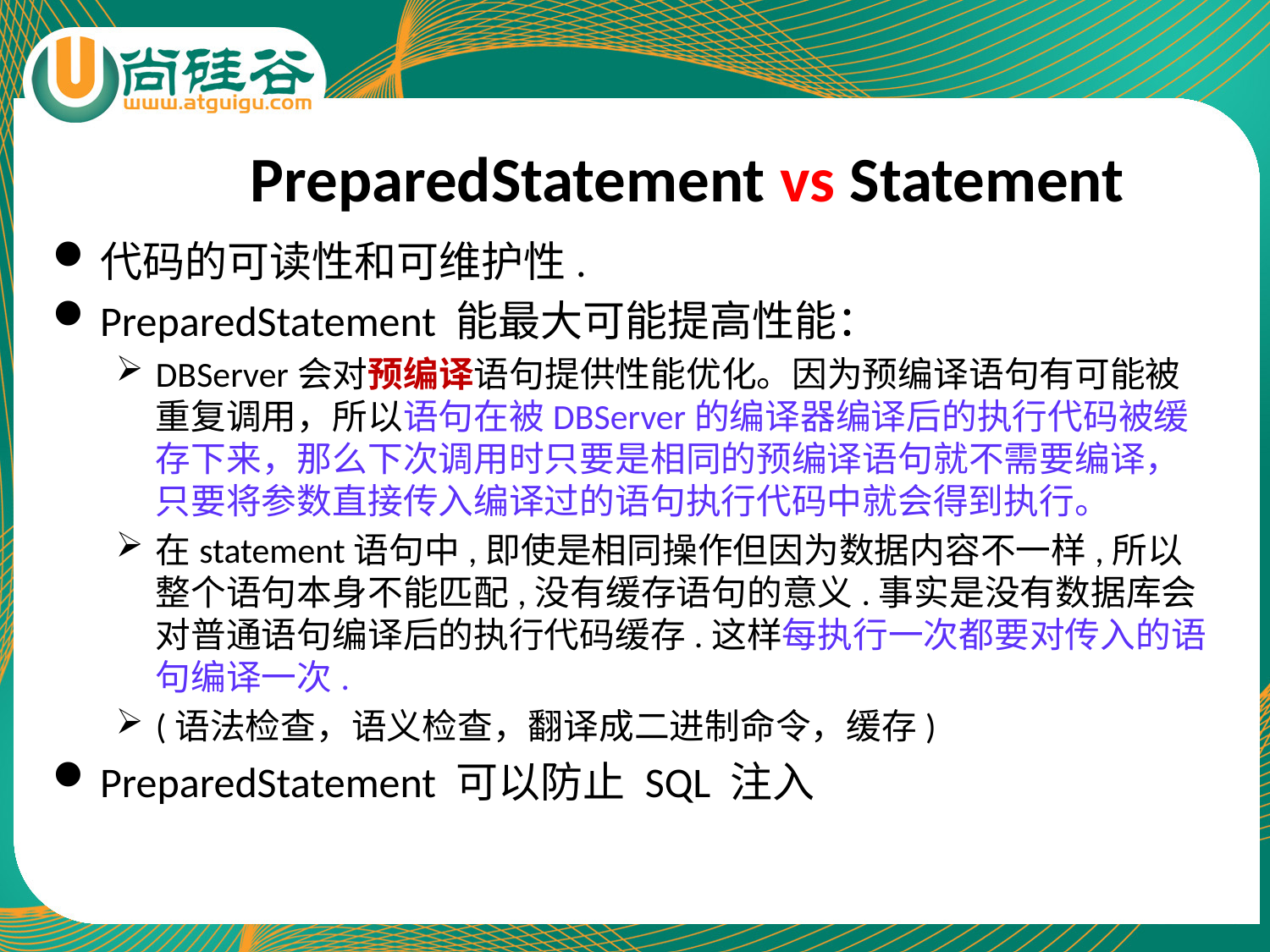

# PreparedStatement vs Statement
代码的可读性和可维护性.
PreparedStatement 能最大可能提高性能：
DBServer会对预编译语句提供性能优化。因为预编译语句有可能被重复调用，所以语句在被DBServer的编译器编译后的执行代码被缓存下来，那么下次调用时只要是相同的预编译语句就不需要编译，只要将参数直接传入编译过的语句执行代码中就会得到执行。
在statement语句中,即使是相同操作但因为数据内容不一样,所以整个语句本身不能匹配,没有缓存语句的意义.事实是没有数据库会对普通语句编译后的执行代码缓存.这样每执行一次都要对传入的语句编译一次.
(语法检查，语义检查，翻译成二进制命令，缓存)
PreparedStatement 可以防止 SQL 注入